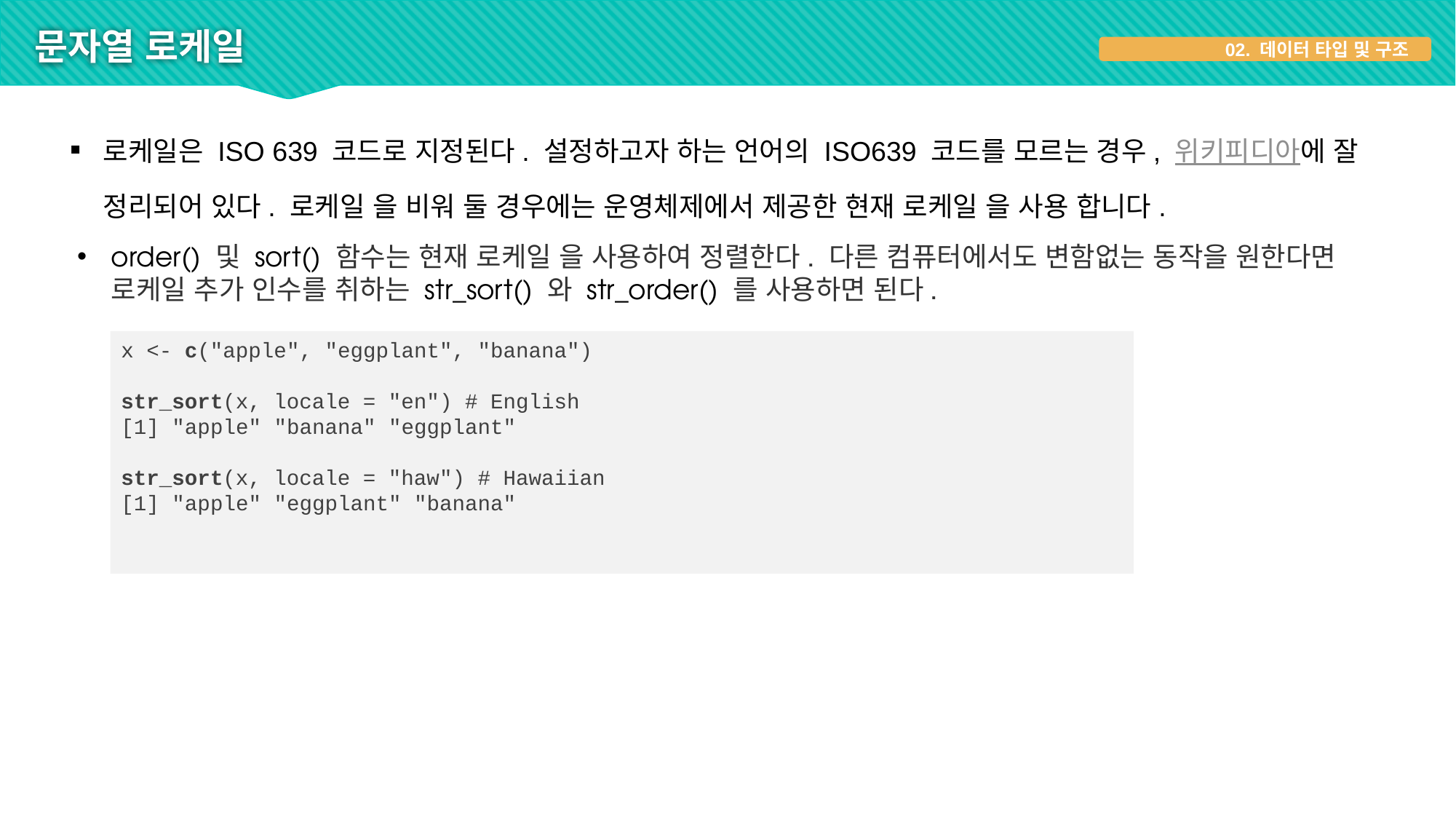

# 문자열 로케일
02. 데이터 타입 및 구조
로케일은 ISO 639 코드로 지정된다. 설정하고자 하는 언어의 ISO639 코드를 모르는 경우, 위키피디아에 잘 정리되어 있다. 로케일 을 비워 둘 경우에는 운영체제에서 제공한 현재 로케일 을 사용 합니다.
order() 및 sort() 함수는 현재 로케일 을 사용하여 정렬한다. 다른 컴퓨터에서도 변함없는 동작을 원한다면 로케일 추가 인수를 취하는 str_sort() 와 str_order() 를 사용하면 된다.
x <- c("apple", "eggplant", "banana")

str_sort(x, locale = "en") # English
[1] "apple" "banana" "eggplant"

str_sort(x, locale = "haw") # Hawaiian
[1] "apple" "eggplant" "banana"